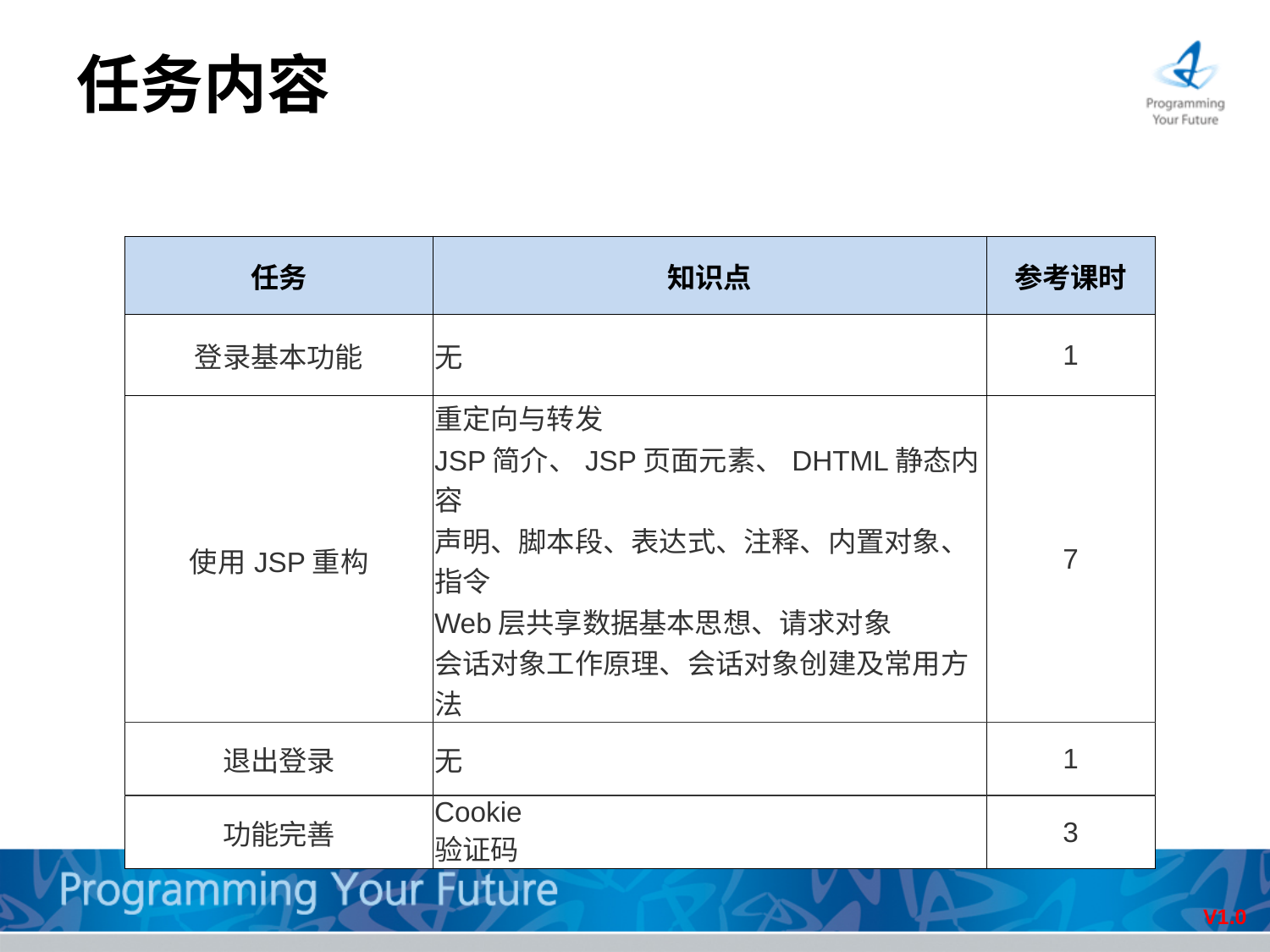

# 任务内容
| 任务 | 知识点 | 参考课时 |
| --- | --- | --- |
| 登录基本功能 | 无 | 1 |
| 使用JSP重构 | 重定向与转发 JSP简介、JSP页面元素、DHTML静态内容 声明、脚本段、表达式、注释、内置对象、指令 Web层共享数据基本思想、请求对象 会话对象工作原理、会话对象创建及常用方法 | 7 |
| 退出登录 | 无 | 1 |
| 功能完善 | Cookie 验证码 | 3 |